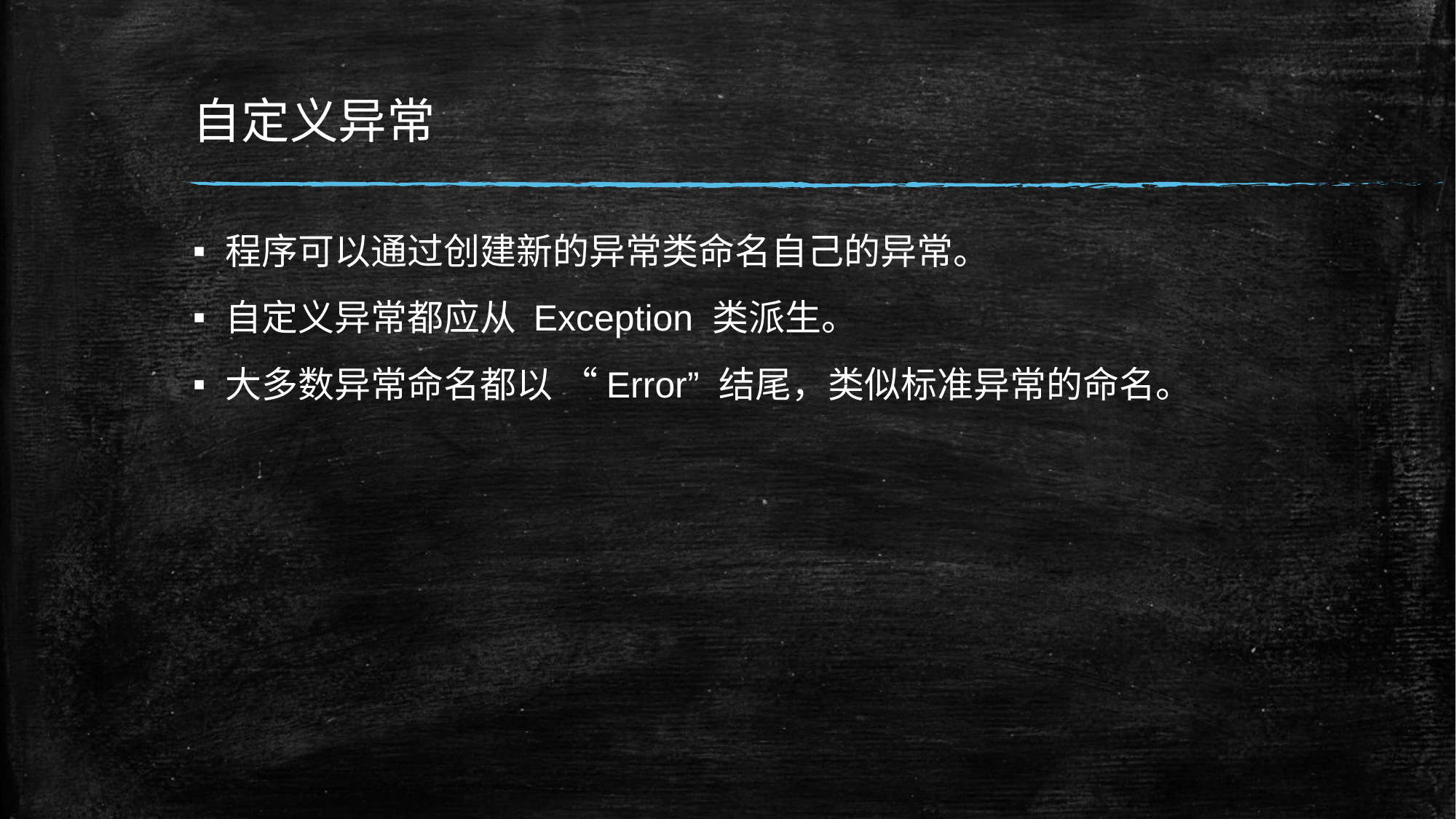

# 自定义异常
程序可以通过创建新的异常类命名自己的异常。
自定义异常都应从 Exception 类派生。
大多数异常命名都以 “Error” 结尾，类似标准异常的命名。